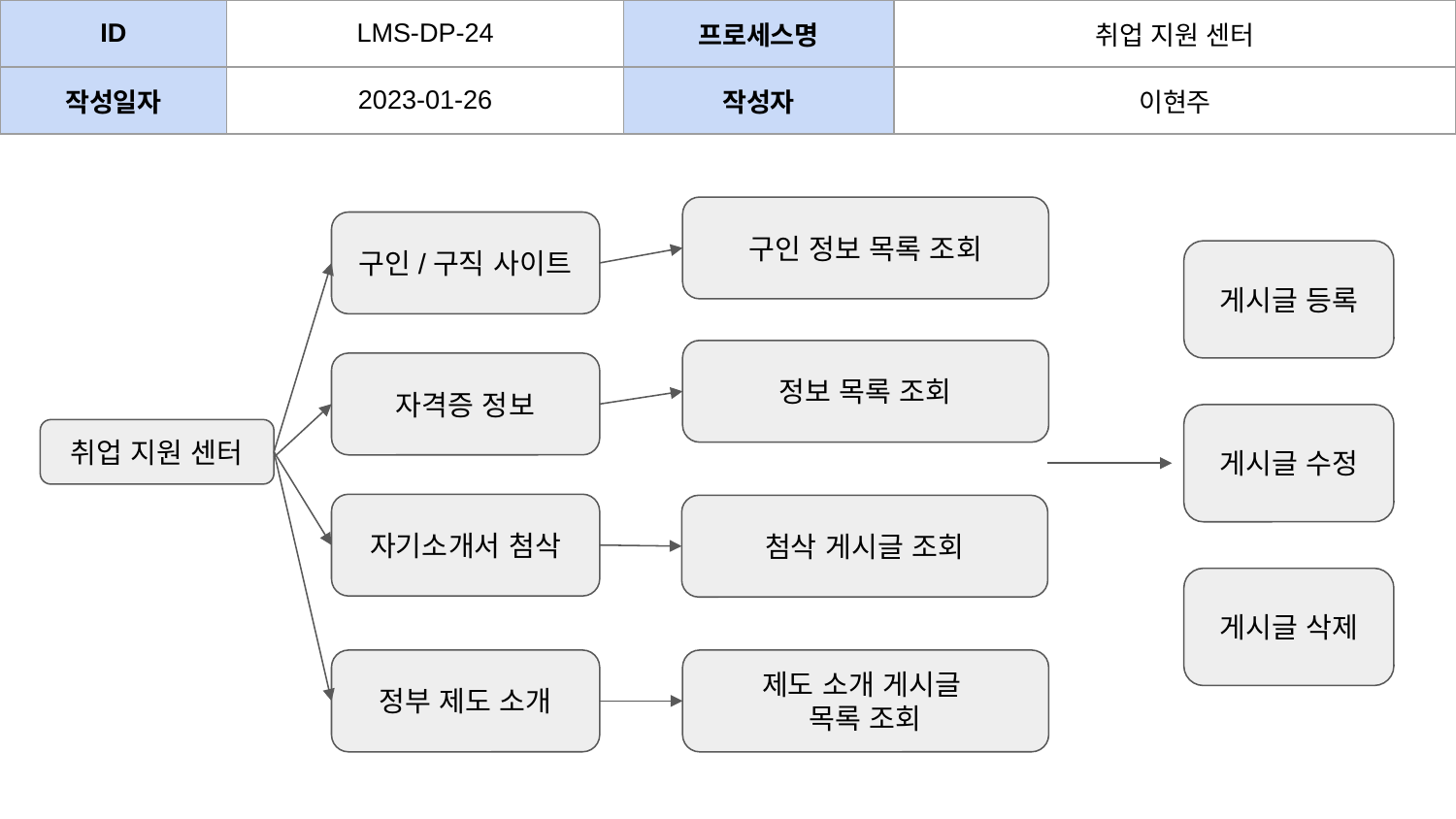

| ID | LMS-DP-24 | 프로세스명 | 취업 지원 센터 |  |  |
| --- | --- | --- | --- | --- | --- |
| 작성일자 | 2023-01-26 | 작성자 | 이현주 |  |  |
구인 정보 목록 조회
구인/구직 사이트
게시글 등록
정보 목록 조회
자격증 정보
게시글 수정
취업 지원 센터
자기소개서 첨삭
첨삭 게시글 조회
게시글 삭제
정부 제도 소개
제도 소개 게시글
목록 조회